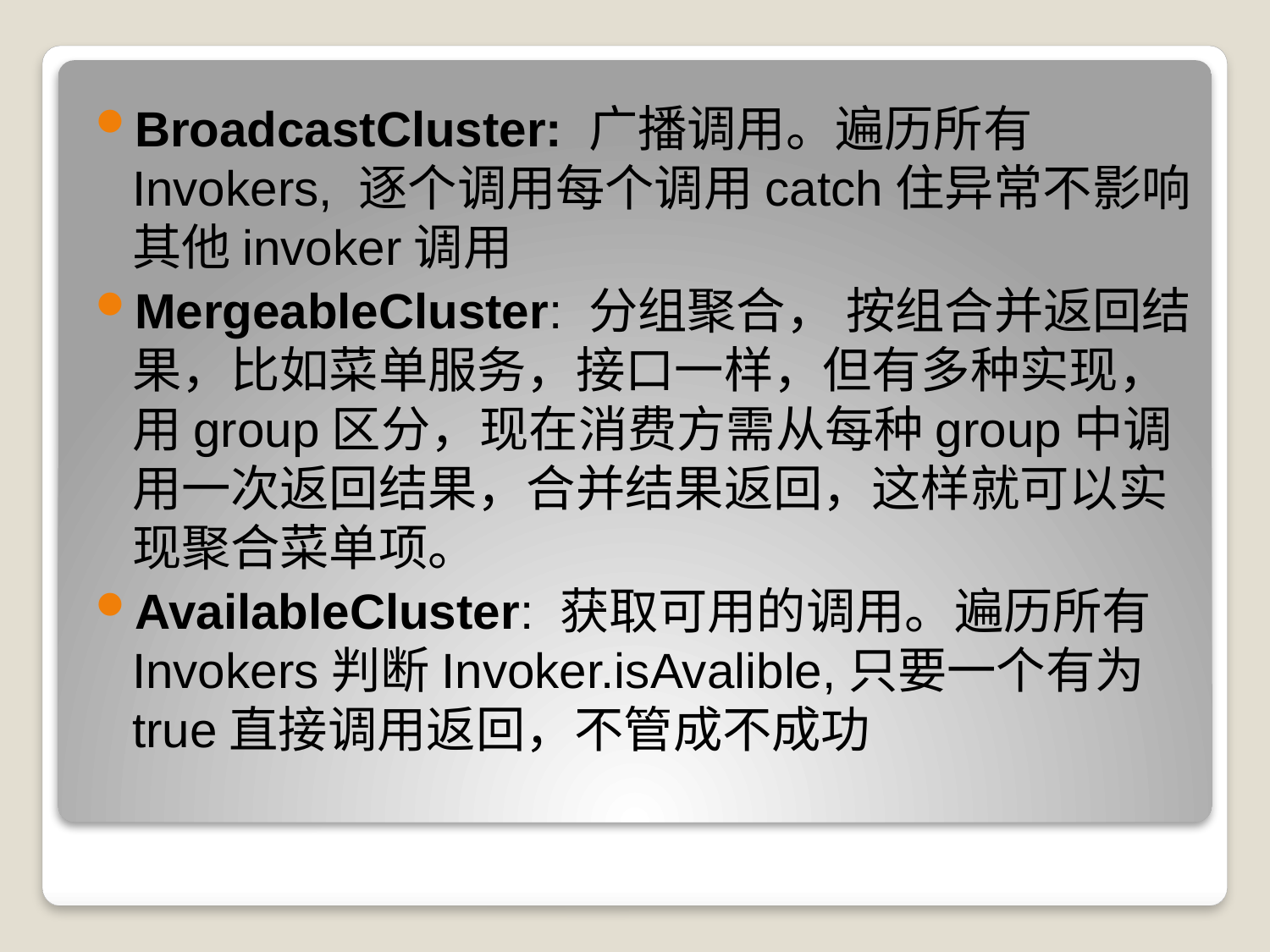

BroadcastCluster: 广播调用。遍历所有Invokers, 逐个调用每个调用catch住异常不影响其他invoker调用
MergeableCluster: 分组聚合， 按组合并返回结果，比如菜单服务，接口一样，但有多种实现，用group区分，现在消费方需从每种group中调用一次返回结果，合并结果返回，这样就可以实现聚合菜单项。
AvailableCluster: 获取可用的调用。遍历所有Invokers判断Invoker.isAvalible,只要一个有为true直接调用返回，不管成不成功